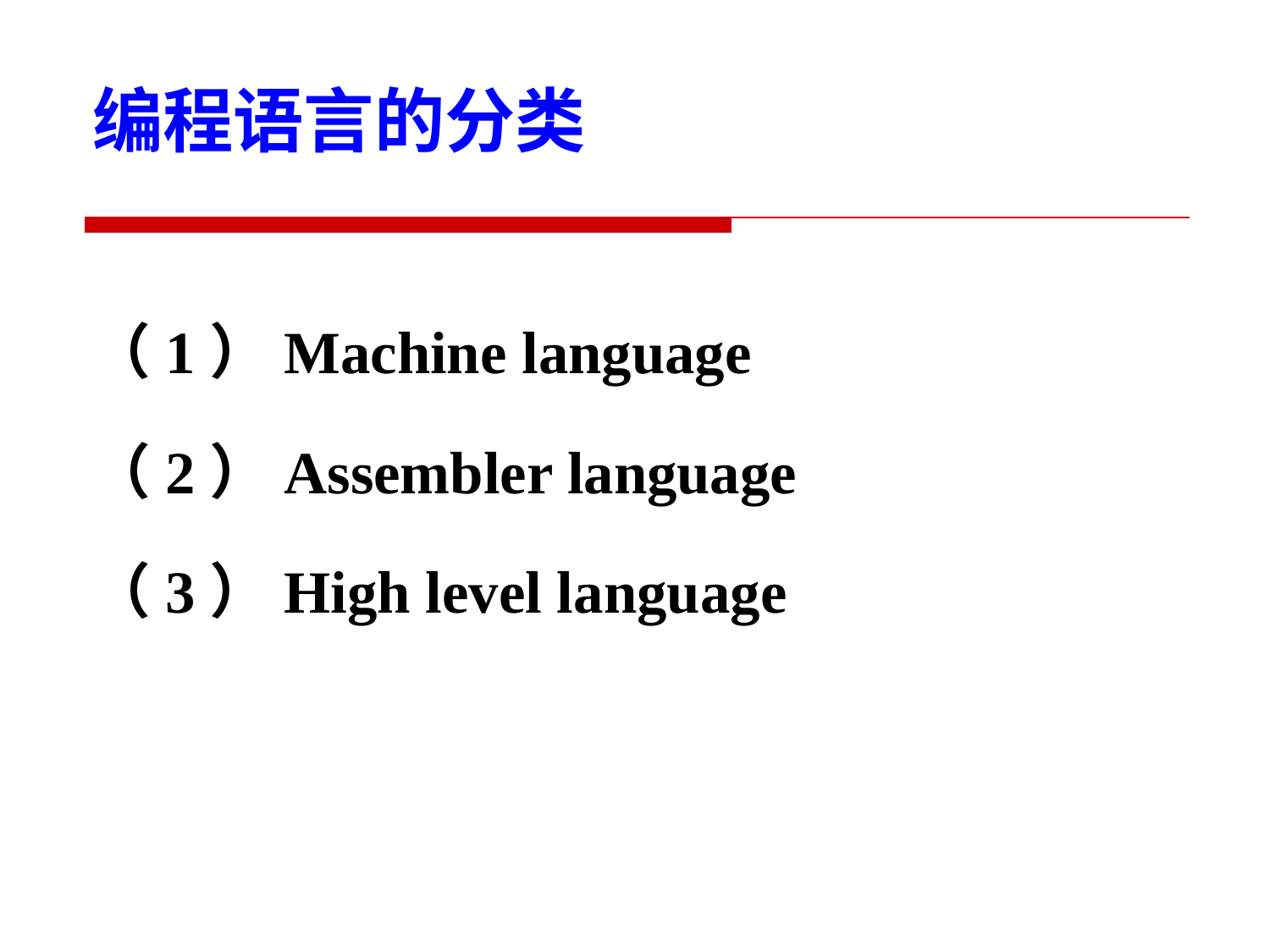

编程语言的分类
（1）Machine language
（2）Assembler language
（3）High level language